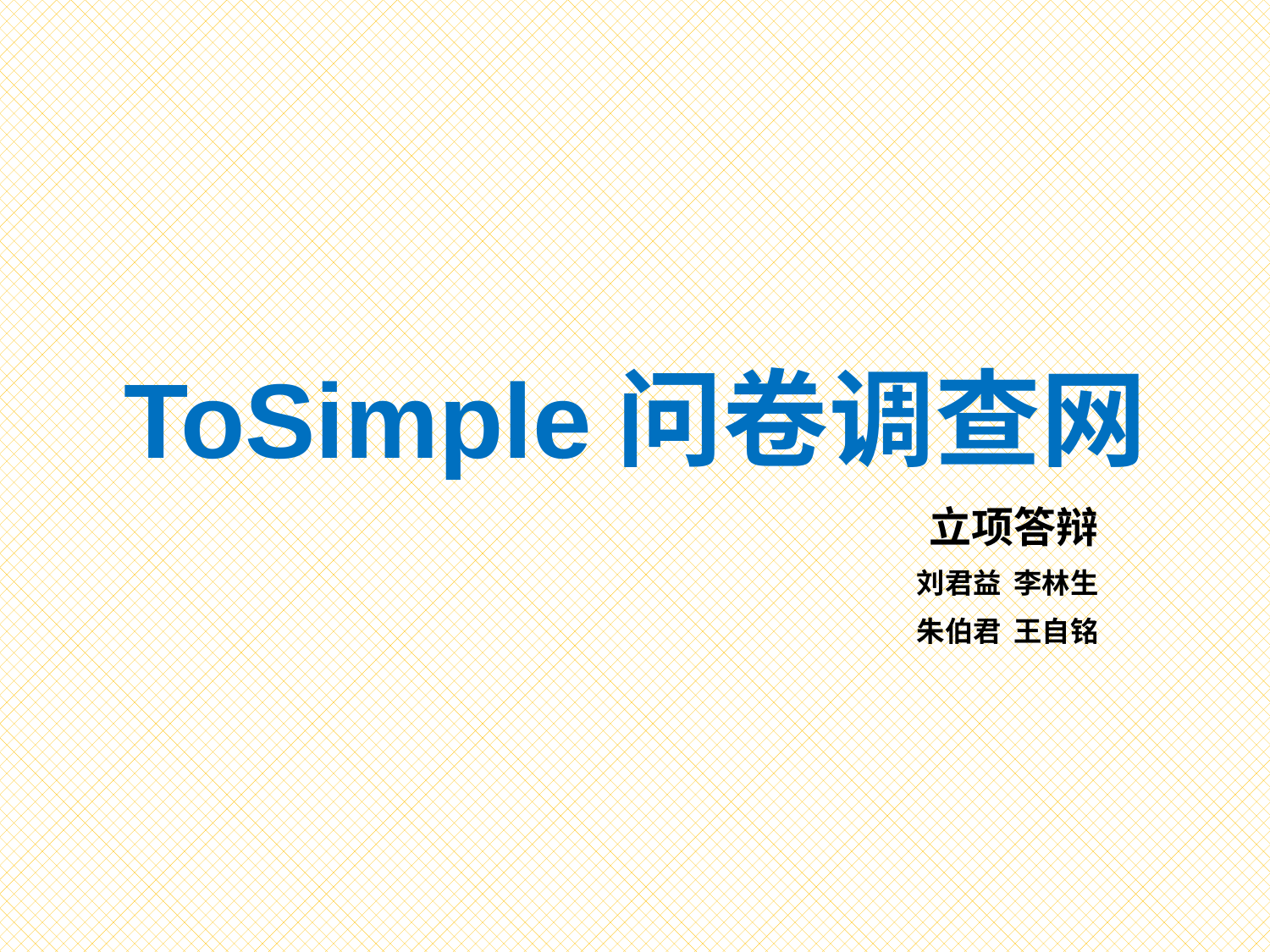

# ToSimple问卷调查网
立项答辩
刘君益  李林生
朱伯君  王自铭